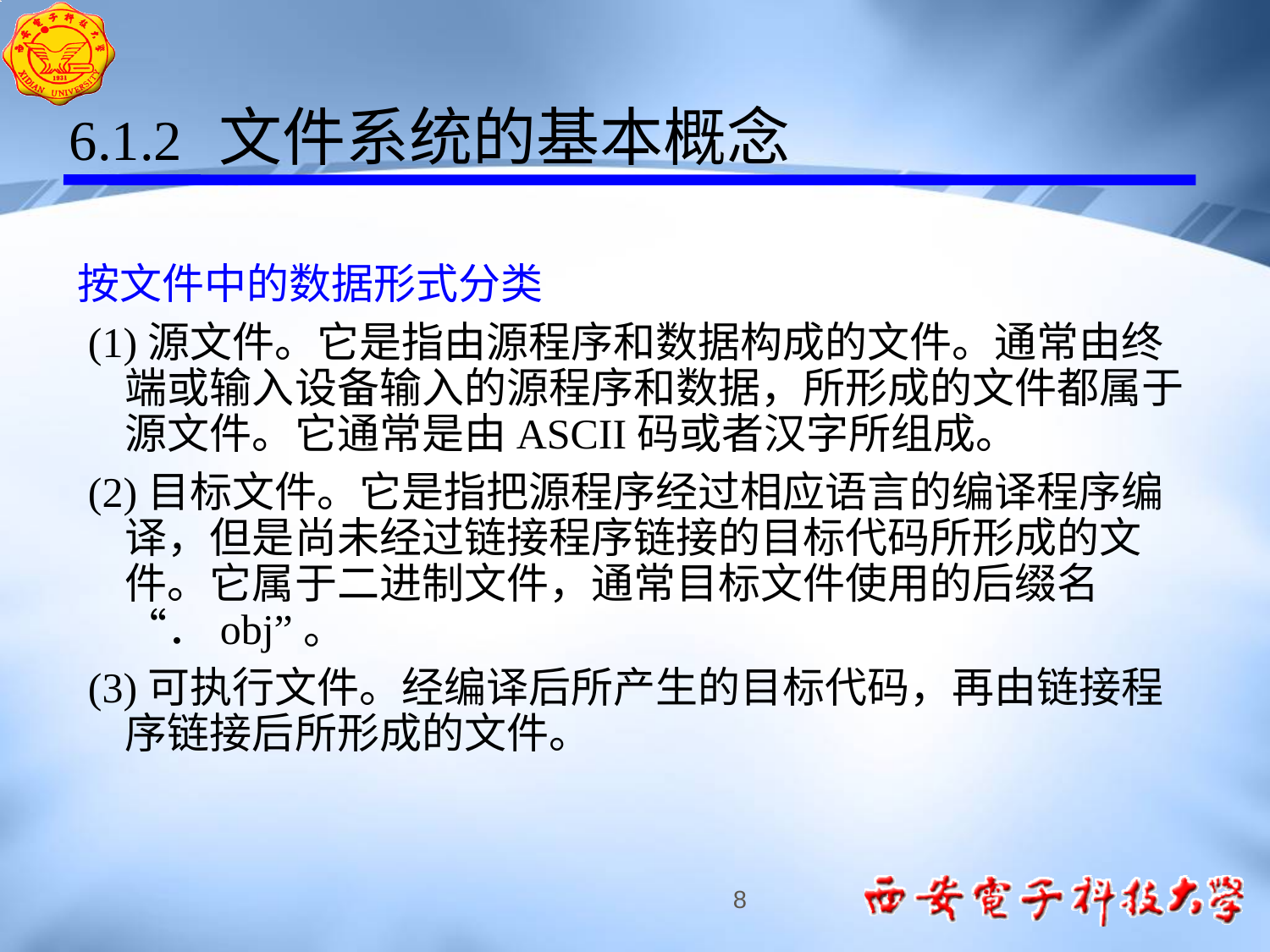

6.1.2 文件系统的基本概念
按文件中的数据形式分类
 (1)源文件。它是指由源程序和数据构成的文件。通常由终端或输入设备输入的源程序和数据，所形成的文件都属于源文件。它通常是由ASCII码或者汉字所组成。
 (2)目标文件。它是指把源程序经过相应语言的编译程序编译，但是尚未经过链接程序链接的目标代码所形成的文件。它属于二进制文件，通常目标文件使用的后缀名 “．obj”。
 (3)可执行文件。经编译后所产生的目标代码，再由链接程序链接后所形成的文件。
8